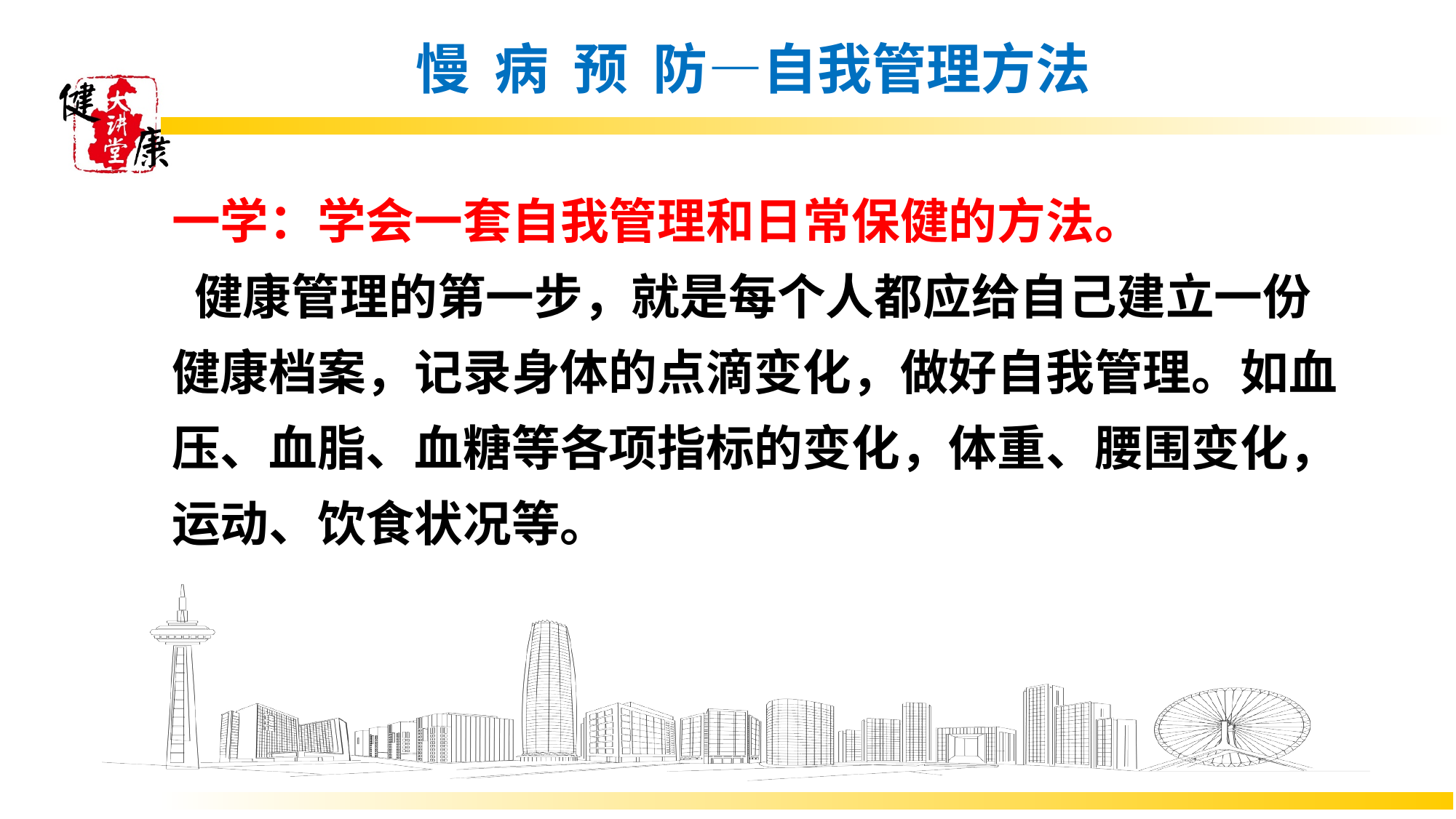

# 慢  病  预  防—自我管理方法
一学：学会一套自我管理和日常保健的方法。
 健康管理的第一步，就是每个人都应给自己建立一份健康档案，记录身体的点滴变化，做好自我管理。如血压、血脂、血糖等各项指标的变化，体重、腰围变化，运动、饮食状况等。